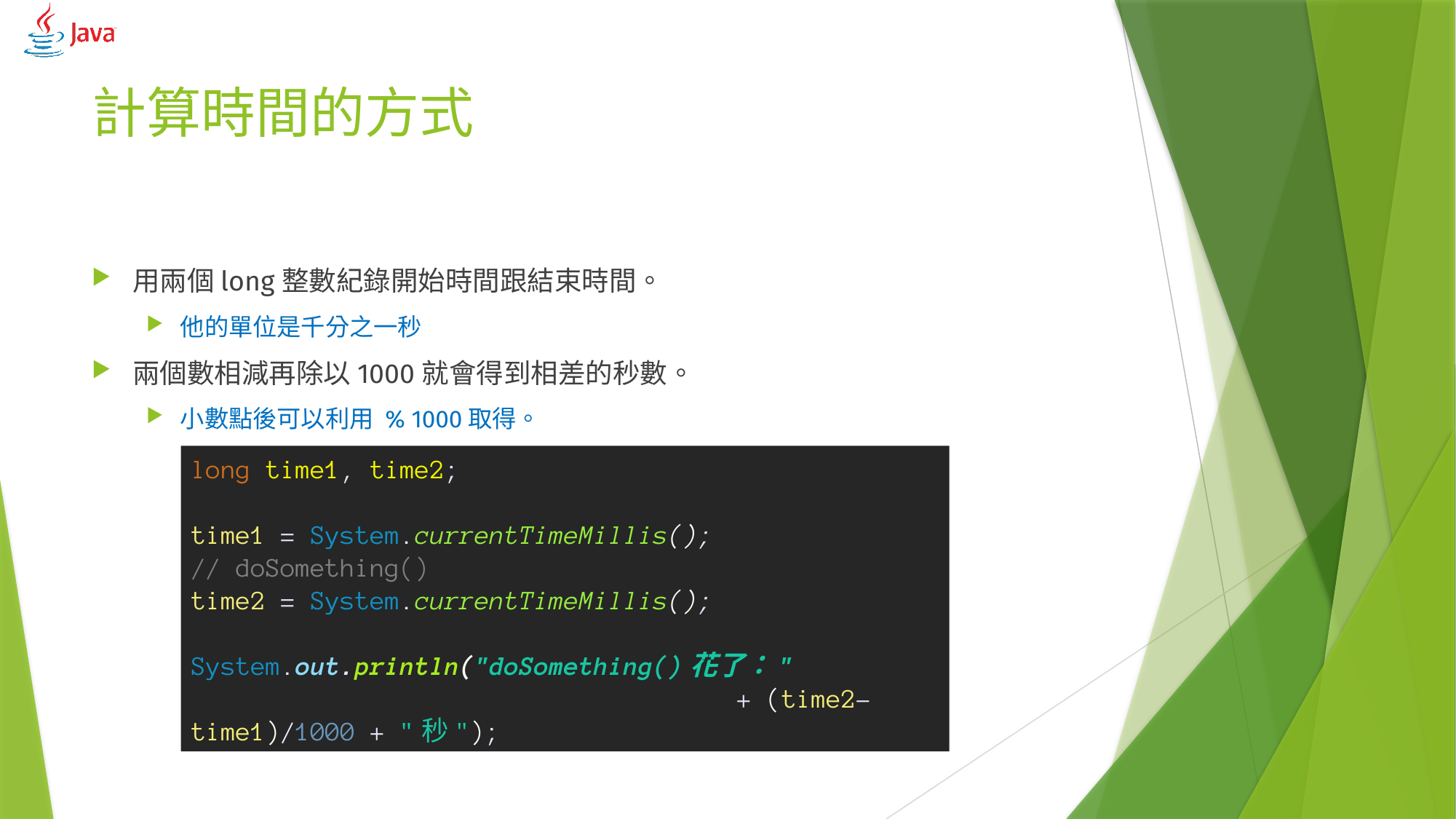

# 計算時間的方式
用兩個long整數紀錄開始時間跟結束時間。
他的單位是千分之一秒
兩個數相減再除以1000就會得到相差的秒數。
小數點後可以利用 % 1000取得。
long time1, time2;

time1 = System.currentTimeMillis();
// doSomething()
time2 = System.currentTimeMillis();

System.out.println("doSomething()花了："
					+ (time2-time1)/1000 + "秒");